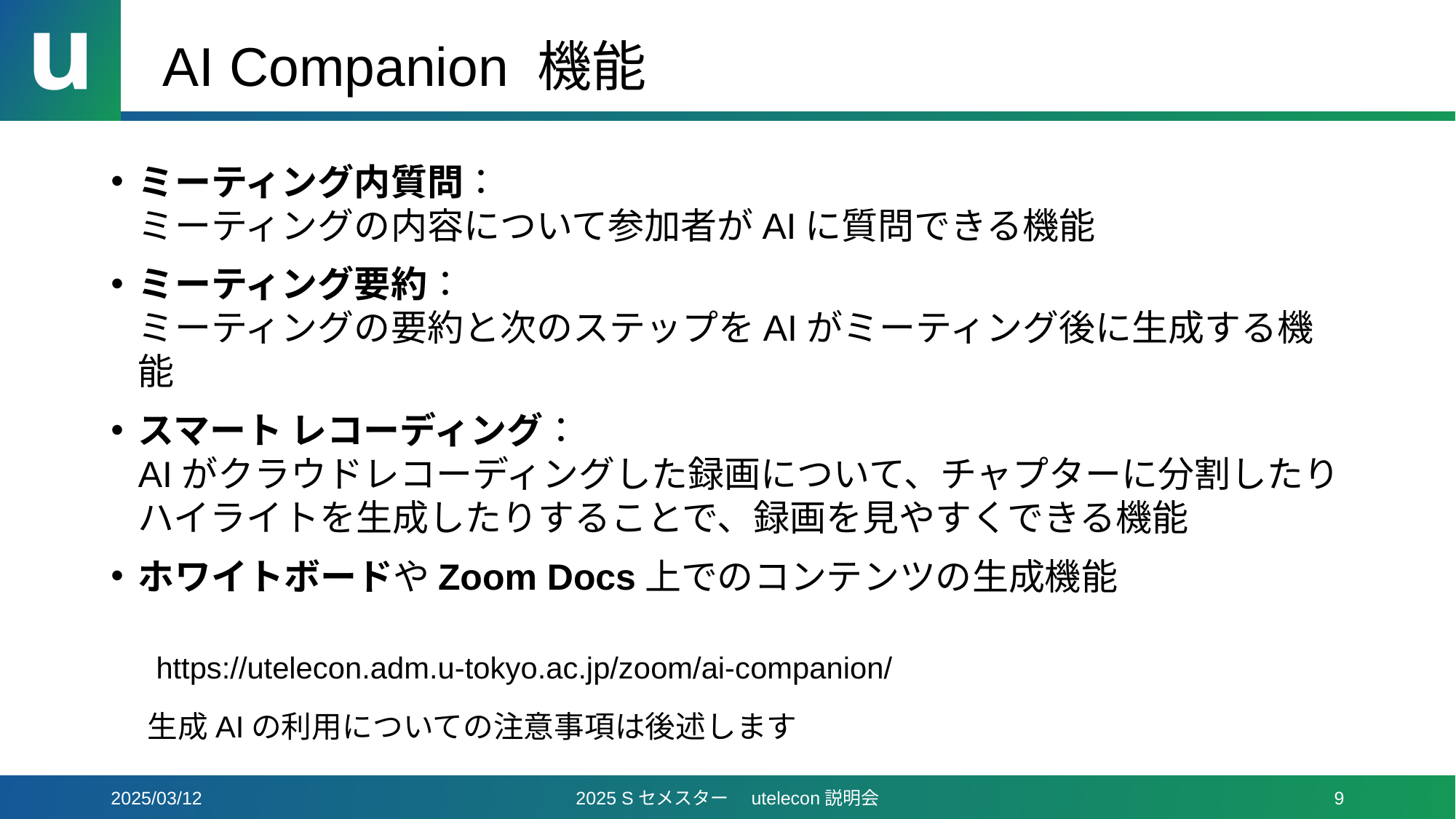

# AI Companion 機能
ミーティング内質問：
ミーティングの内容について参加者がAIに質問できる機能
ミーティング要約：
ミーティングの要約と次のステップをAIがミーティング後に生成する機能
スマート レコーディング：
AIがクラウドレコーディングした録画について、チャプターに分割したりハイライトを生成したりすることで、録画を見やすくできる機能
ホワイトボードやZoom Docs上でのコンテンツの生成機能

　https://utelecon.adm.u-tokyo.ac.jp/zoom/ai-companion/
　生成AIの利用についての注意事項は後述します
2025/03/12
2025 Sセメスター　utelecon説明会
9